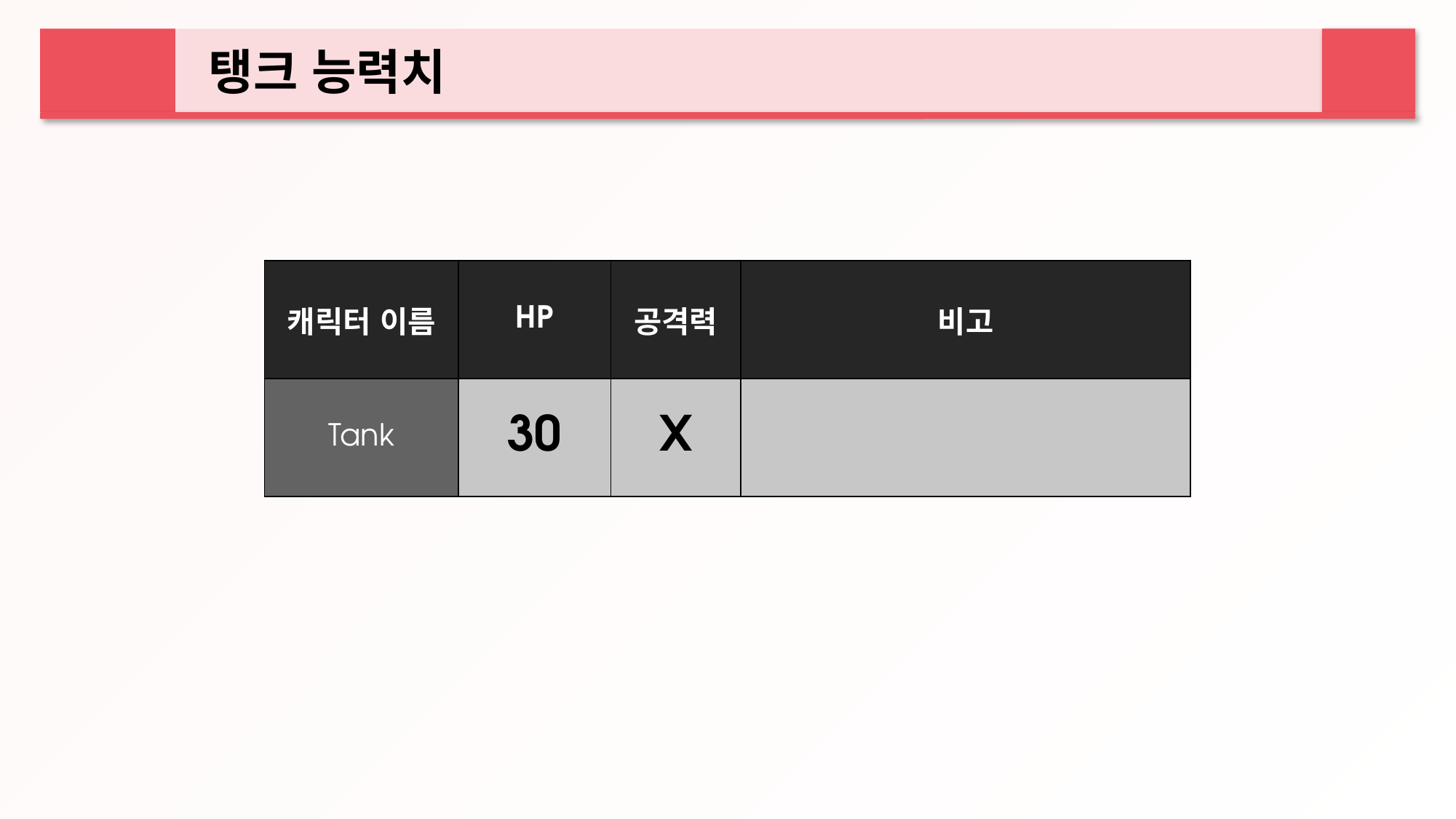

탱크 능력치

| 캐릭터 이름 | HP | 공격력 | 비고 |
| --- | --- | --- | --- |
| Tank | 30 | X |  |